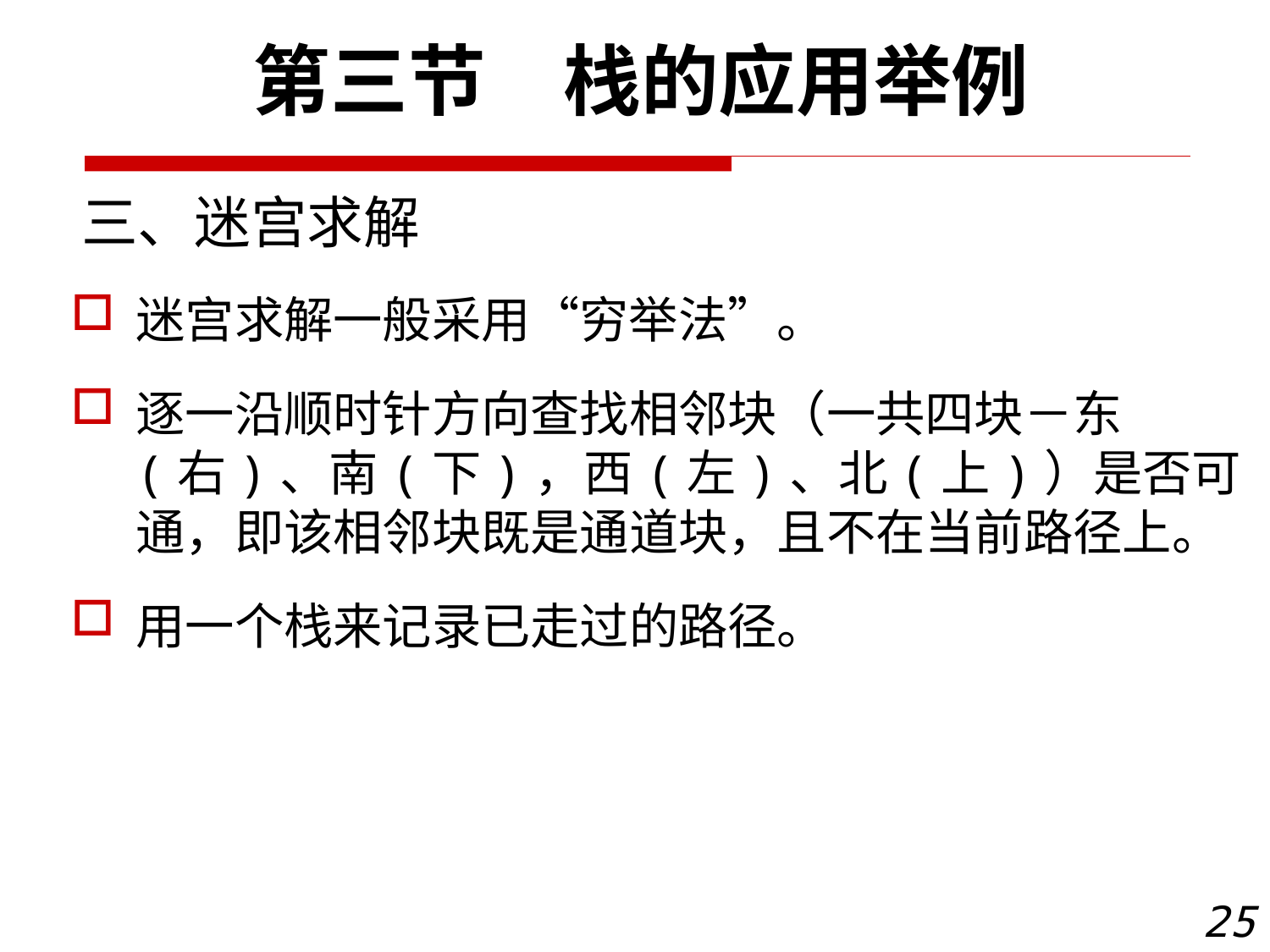

第三节　栈的应用举例
三、迷宫求解
迷宫求解一般采用“穷举法”。
逐一沿顺时针方向查找相邻块（一共四块－东(右)、南(下)，西(左)、北(上)）是否可通，即该相邻块既是通道块，且不在当前路径上。
用一个栈来记录已走过的路径。
25